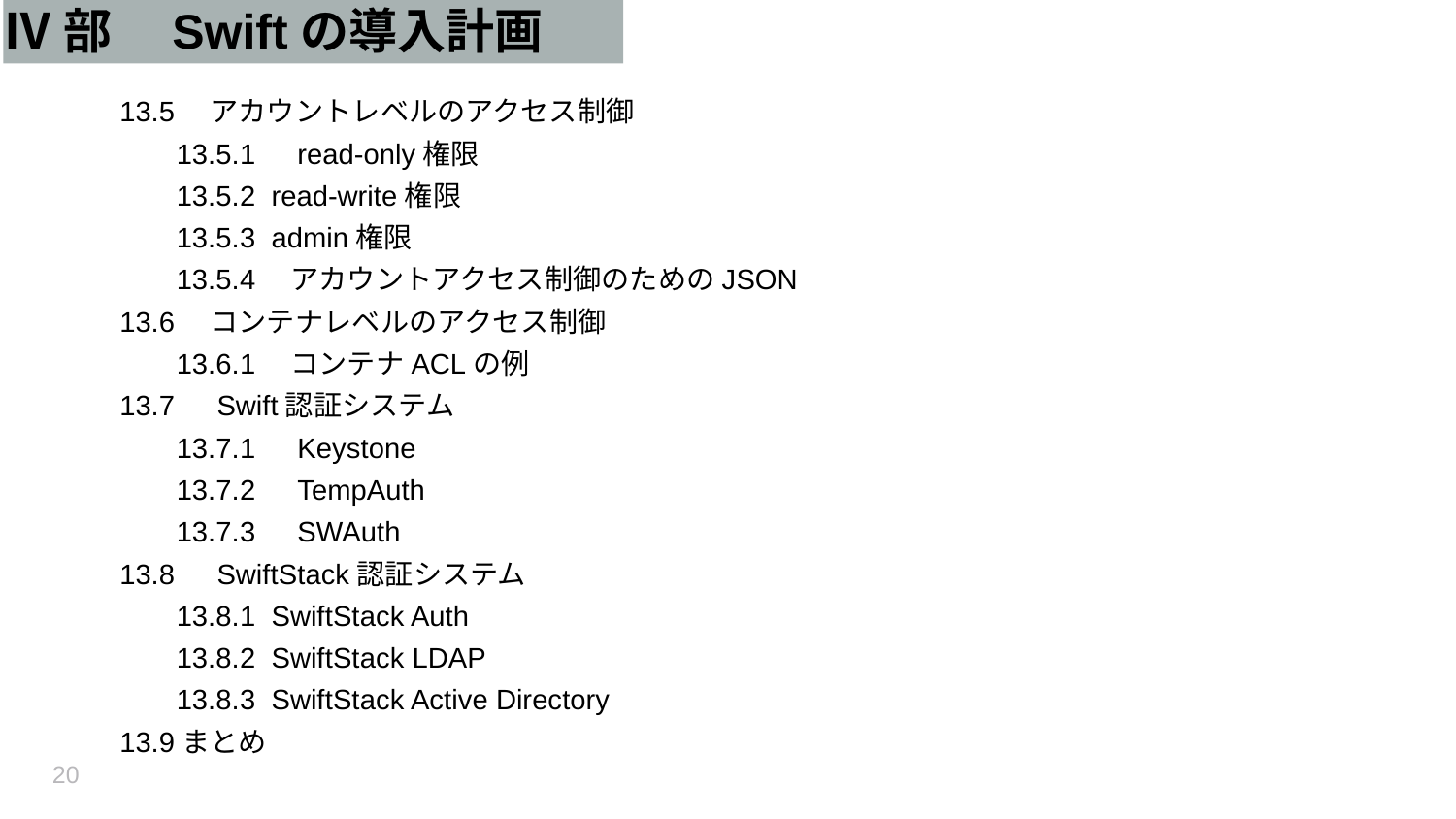

# Ⅳ部　Swiftの導入計画

　　13.5　アカウントレベルのアクセス制御
　　　　13.5.1　read-only権限
　　　　13.5.2  read-write権限
　　　　13.5.3  admin権限
　　　　13.5.4　アカウントアクセス制御のためのJSON
　　13.6　コンテナレベルのアクセス制御
　　　　13.6.1　コンテナACLの例
　　13.7　Swift認証システム
　　　　13.7.1　Keystone
　　　　13.7.2　TempAuth
　　　　13.7.3　SWAuth
　　13.8　SwiftStack認証システム
　　　　13.8.1  SwiftStack Auth
　　　　13.8.2  SwiftStack LDAP
　　　　13.8.3  SwiftStack Active Directory
　　13.9まとめ